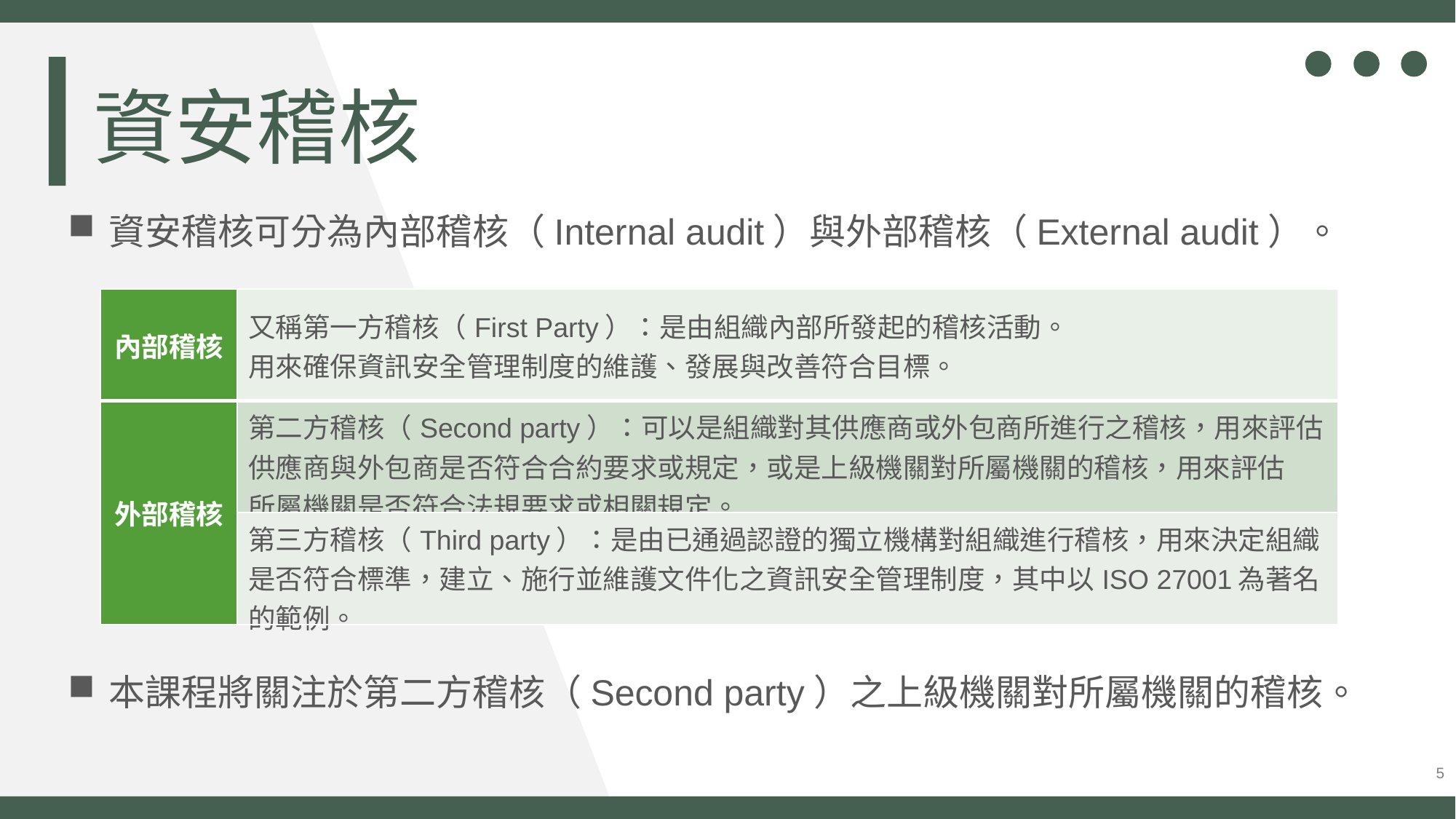

資安稽核

資安稽核可分為內部稽核（Internal audit）與外部稽核（External audit）。
| 內部稽核 | 又稱第一方稽核（First Party）：是由組織內部所發起的稽核活動。 用來確保資訊安全管理制度的維護、發展與改善符合目標。 |
| --- | --- |
| 外部稽核 | 第二方稽核（Second party）：可以是組織對其供應商或外包商所進行之稽核，用來評估供應商與外包商是否符合合約要求或規定，或是上級機關對所屬機關的稽核，用來評估 所屬機關是否符合法規要求或相關規定。 |
|  | 第三方稽核（Third party）：是由已通過認證的獨立機構對組織進行稽核，用來決定組織是否符合標準，建立、施行並維護文件化之資訊安全管理制度，其中以ISO 27001為著名的範例。 |
本課程將關注於第二方稽核（Second party）之上級機關對所屬機關的稽核。
5